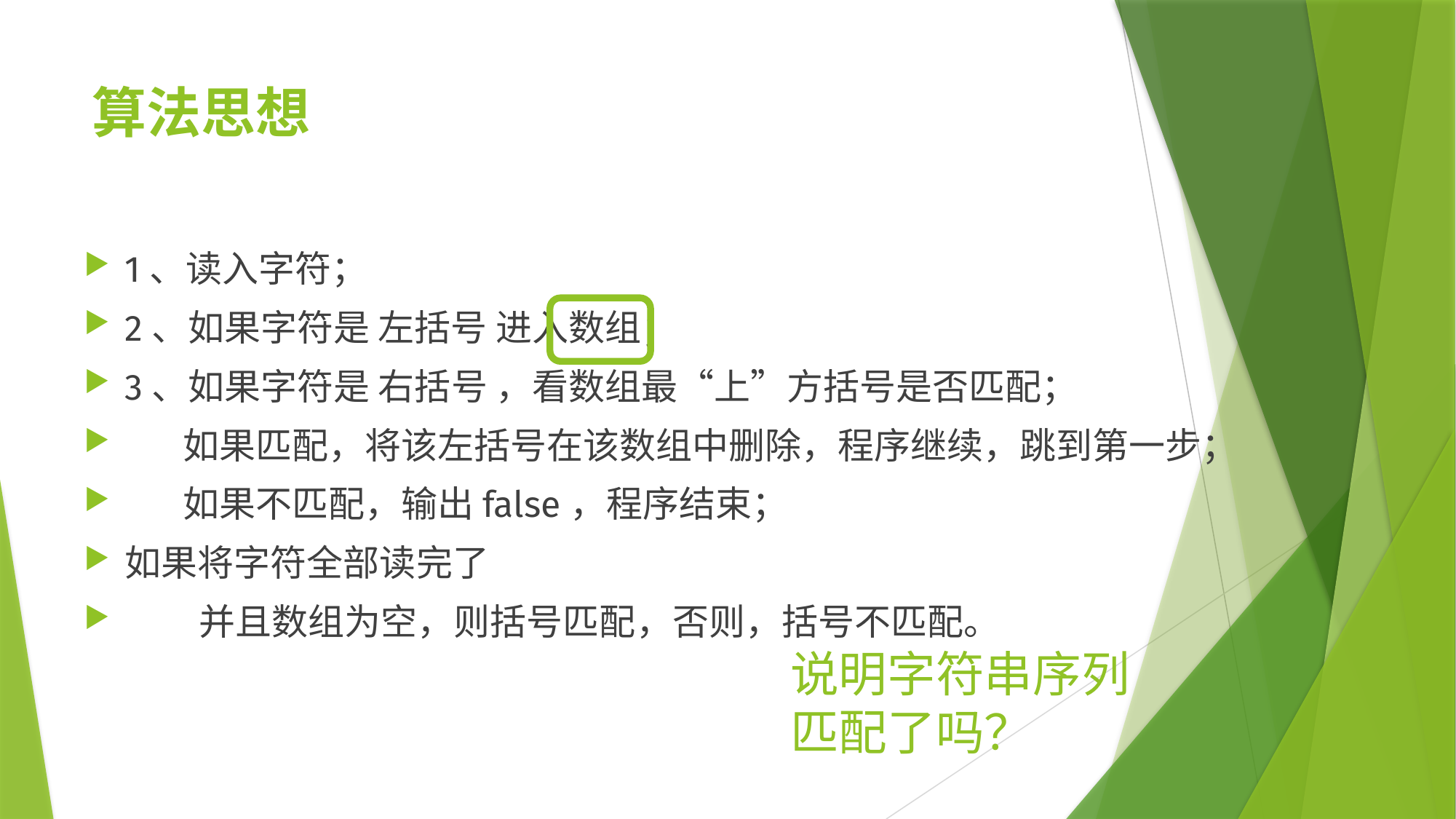

# 算法思想
1、读入字符；
2、如果字符是 左括号 进入数组；
3、如果字符是 右括号 ，看数组最“上”方括号是否匹配；
      如果匹配，将该左括号在该数组中删除，程序继续，跳到第一步；
      如果不匹配，输出false，程序结束；
如果将字符全部读完了
        并且数组为空，则括号匹配，否则，括号不匹配。

说明字符串序列匹配了吗？